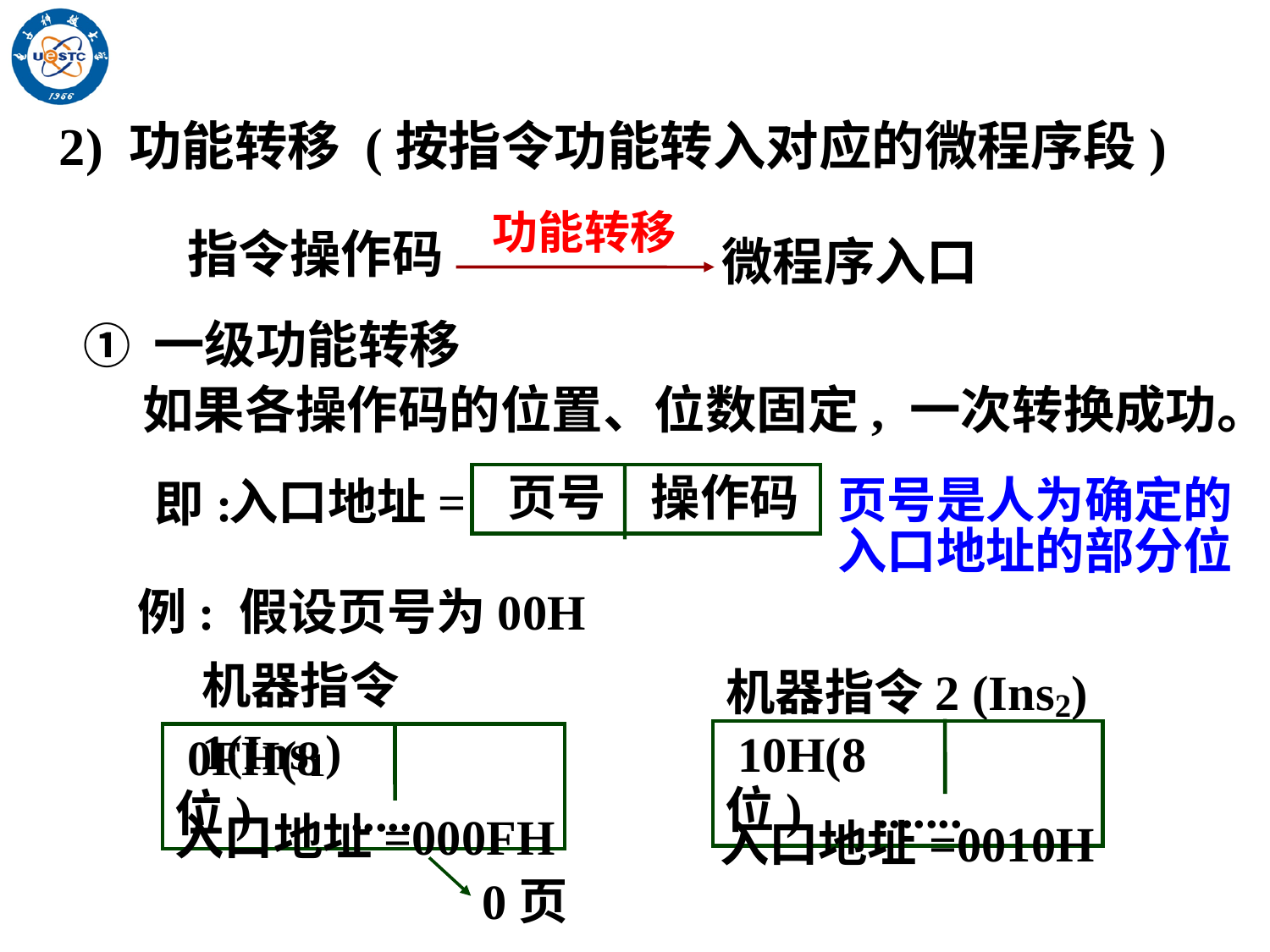

2) 功能转移 (按指令功能转入对应的微程序段)
功能转移
指令操作码
微程序入口

① 一级功能转移
如果各操作码的位置、位数固定, 一次转换成功。
 页号    操作码

入口地址=
即:
页号是人为确定的入口地址的部分位
例: 假设页号为00H
机器指令2 (Ins2)
 10H(8位)      .......

机器指令1(Ins1)
 0FH(8位)        .....

入口地址=000FH
入口地址=0010H

0页